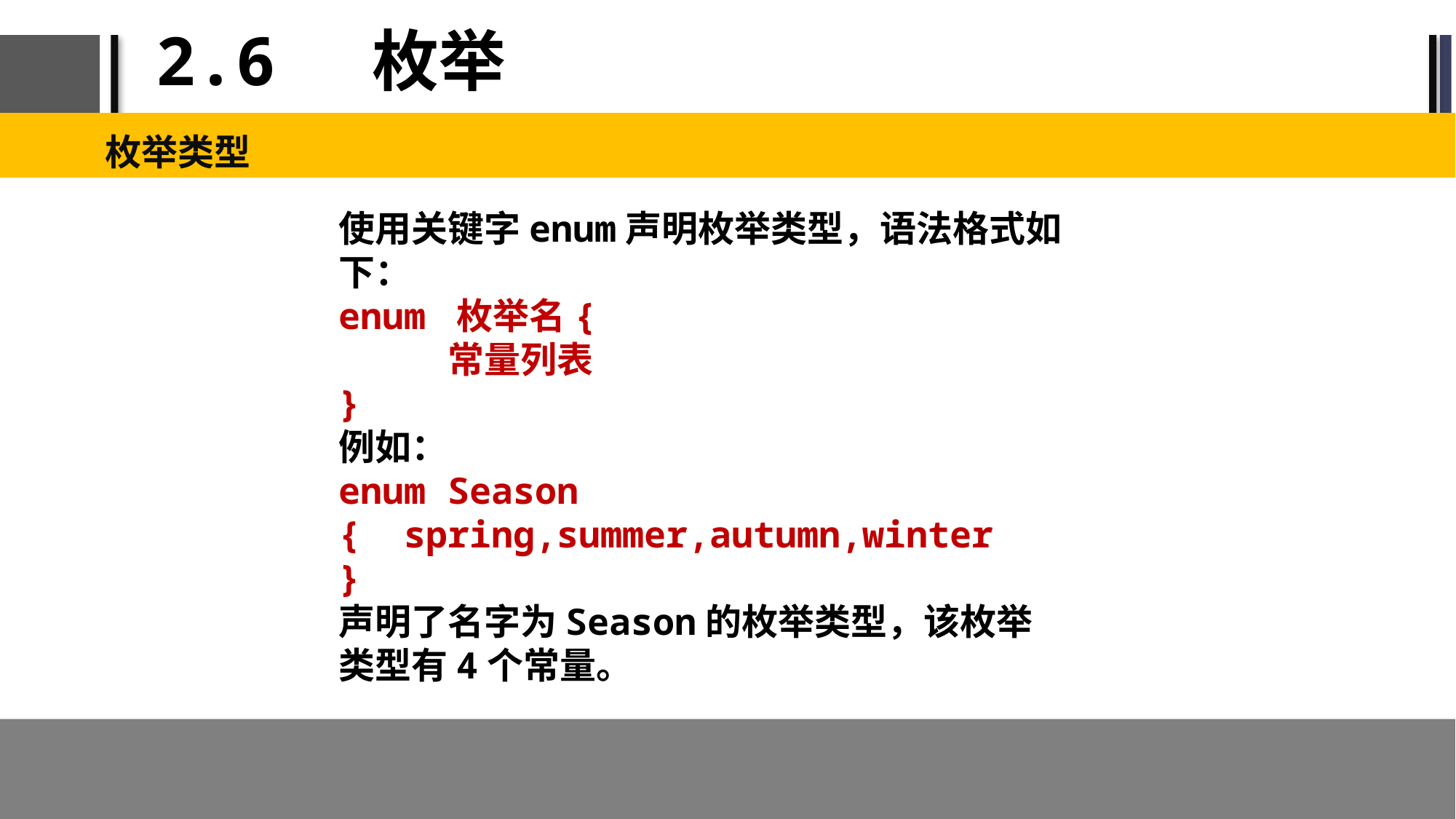

# 2.6  枚举

枚举类型

使用关键字enum声明枚举类型，语法格式如下：
enum 枚举名{
	常量列表
}
例如：
enum Season
{  spring,summer,autumn,winter
}
声明了名字为Season的枚举类型，该枚举类型有4个常量。